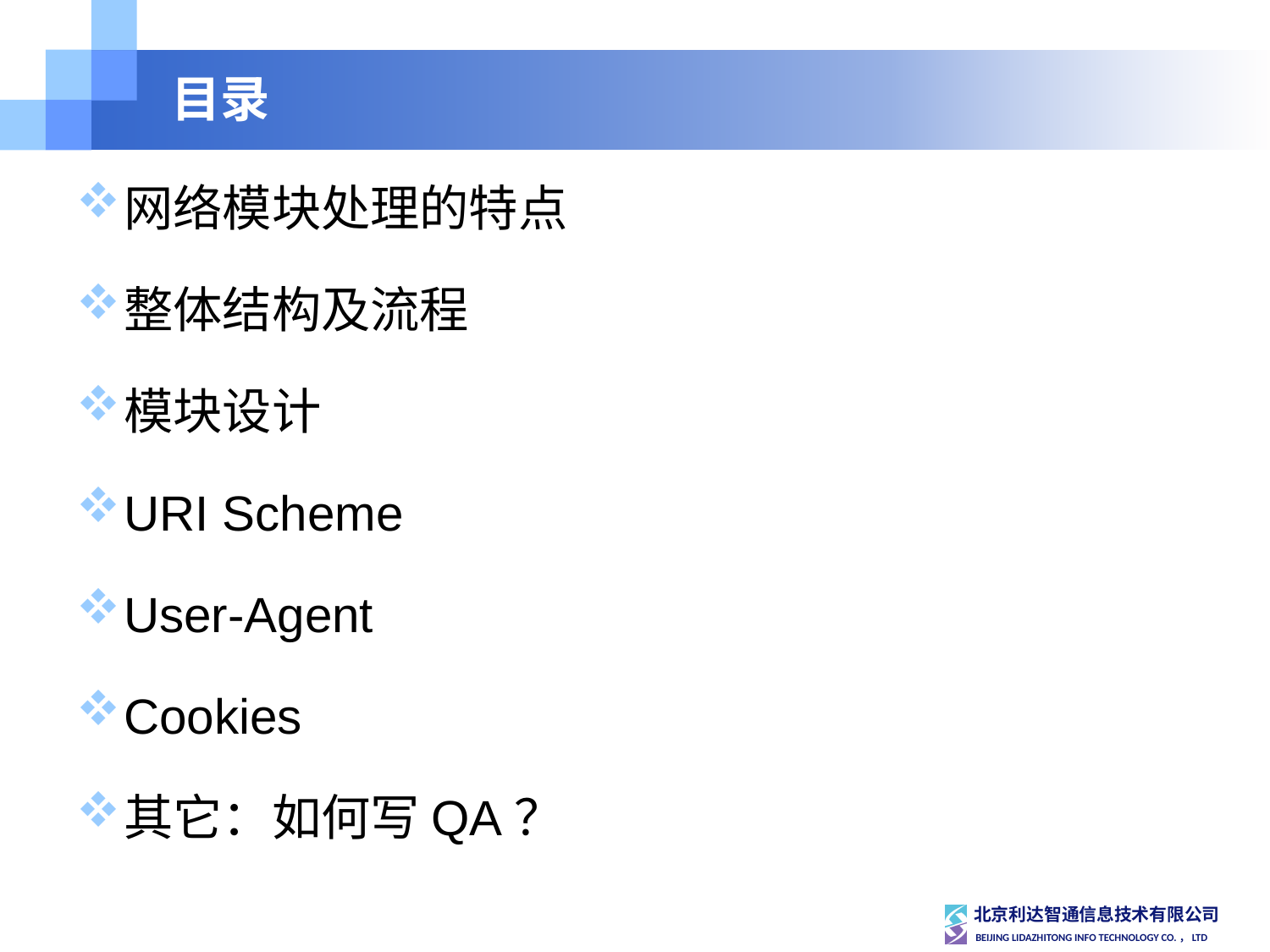

# 目录
网络模块处理的特点
整体结构及流程
模块设计
URI Scheme
User-Agent
Cookies
其它：如何写QA？